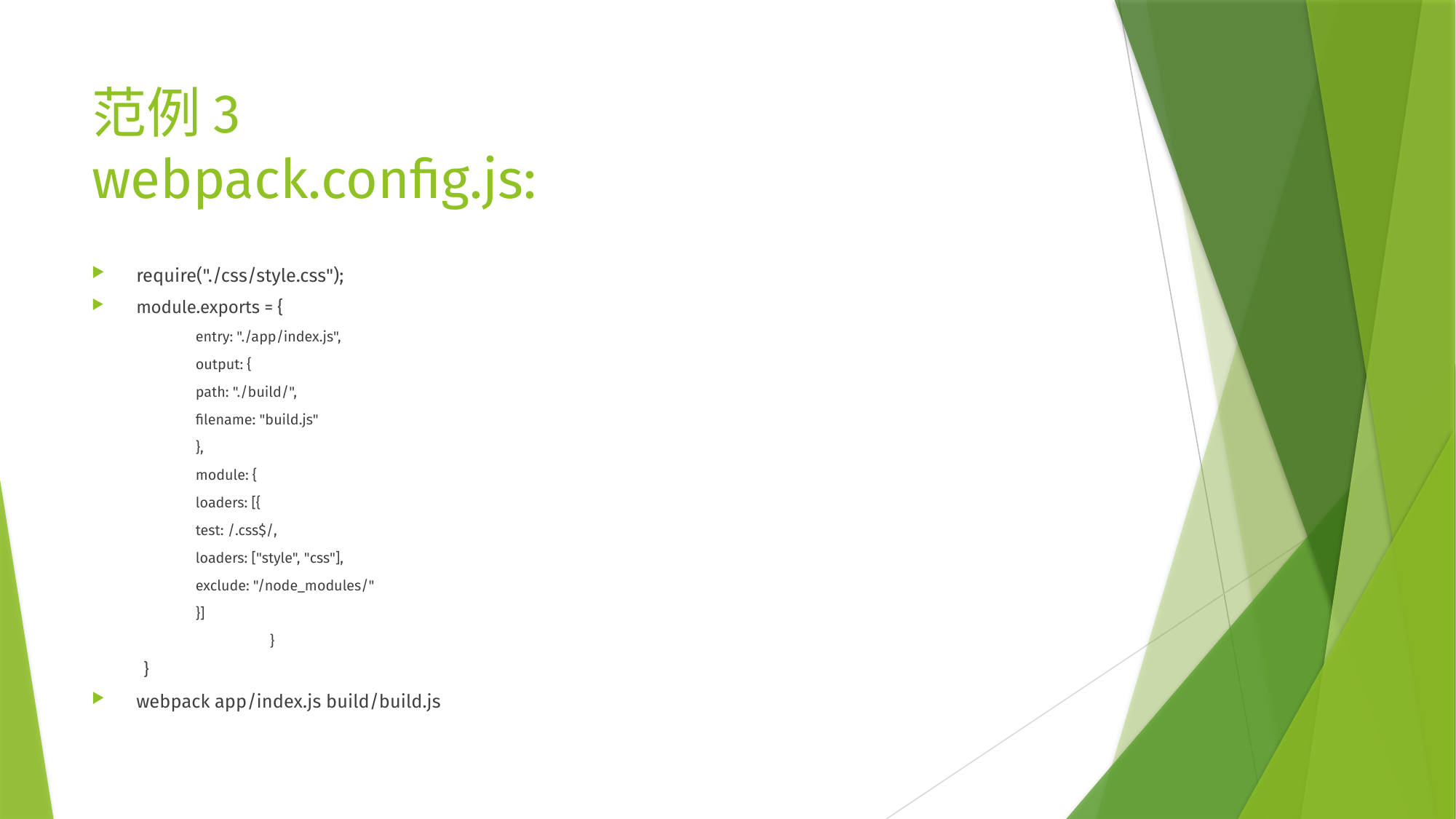

# 范例3 webpack.config.js:
require("./css/style.css");
module.exports = {
	entry: "./app/index.js",
	output: {
		path: "./build/",
		filename: "build.js"
	},
	module: {
		loaders: [{
			test: /.css$/,
			loaders: ["style", "css"],
			exclude: "/node_modules/"
		}]
 	}
}
webpack app/index.js build/build.js